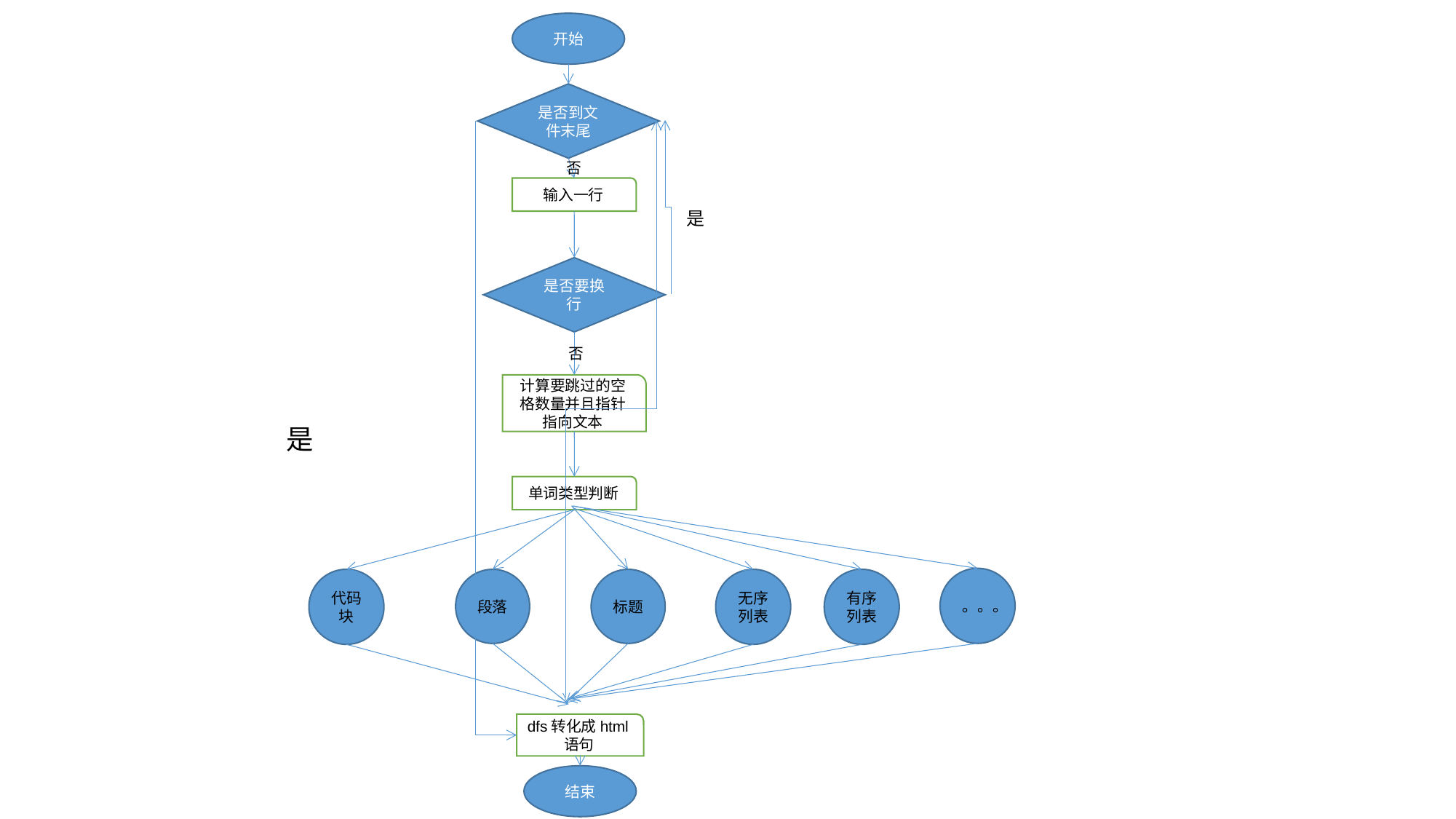

开始
是否到文件末尾
否
输入一行
是
是否要换行
否
计算要跳过的空格数量并且指针指向文本
是
单词类型判断
。。。
代码块
段落
标题
无序列表
有序列表
dfs转化成html语句
结束